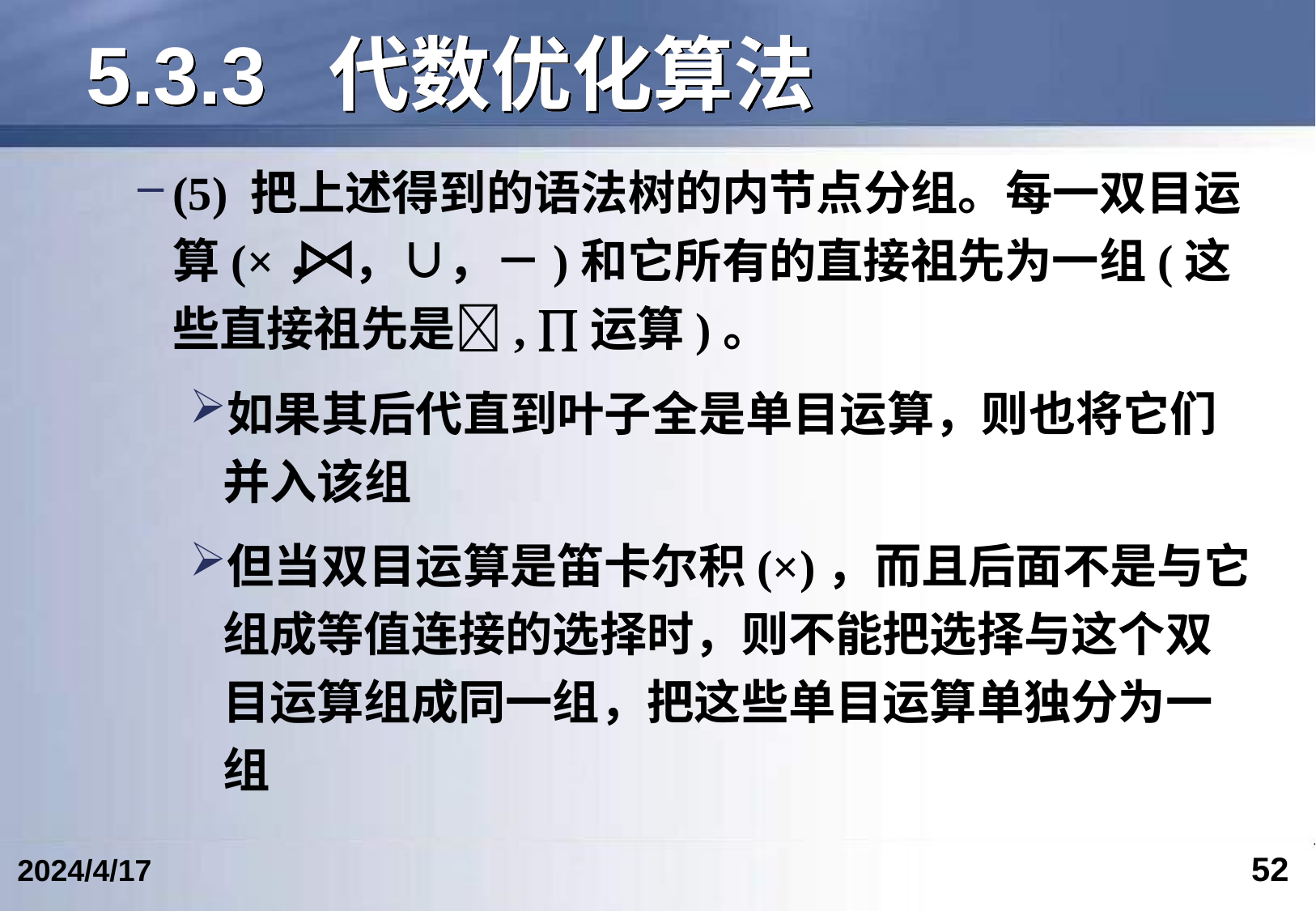

# 5.3.3	代数优化算法
(5) 把上述得到的语法树的内节点分组。每一双目运算(×，  ，∪，－)和它所有的直接祖先为一组(这些直接祖先是σ, ∏运算)。
如果其后代直到叶子全是单目运算，则也将它们并入该组
但当双目运算是笛卡尔积(×)，而且后面不是与它组成等值连接的选择时，则不能把选择与这个双目运算组成同一组，把这些单目运算单独分为一组

52
2024/4/17